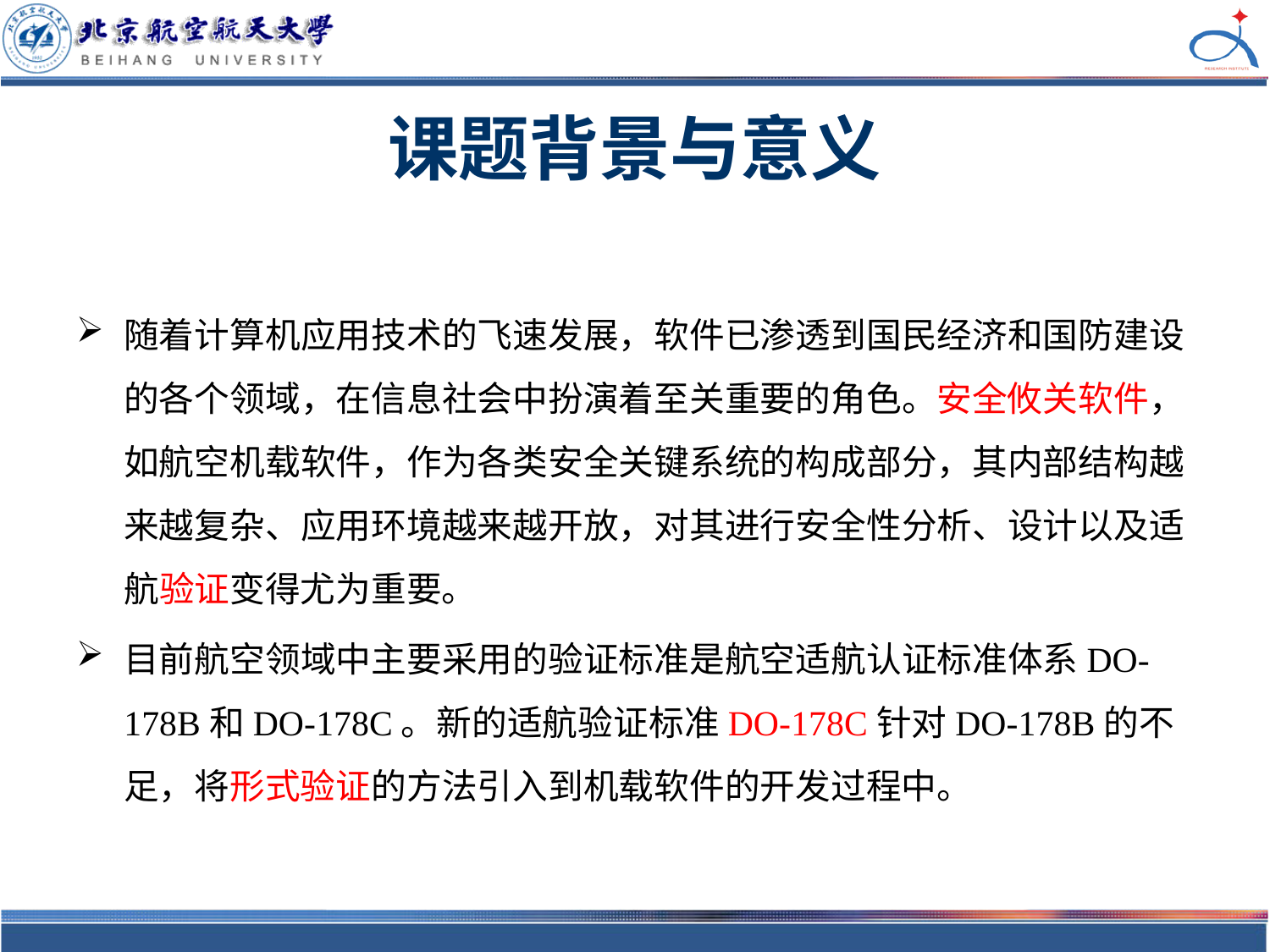

# 课题背景与意义
随着计算机应用技术的飞速发展，软件已渗透到国民经济和国防建设的各个领域，在信息社会中扮演着至关重要的角色。安全攸关软件，如航空机载软件，作为各类安全关键系统的构成部分，其内部结构越来越复杂、应用环境越来越开放，对其进行安全性分析、设计以及适航验证变得尤为重要。
目前航空领域中主要采用的验证标准是航空适航认证标准体系DO-178B和DO-178C。新的适航验证标准DO-178C针对DO-178B的不足，将形式验证的方法引入到机载软件的开发过程中。